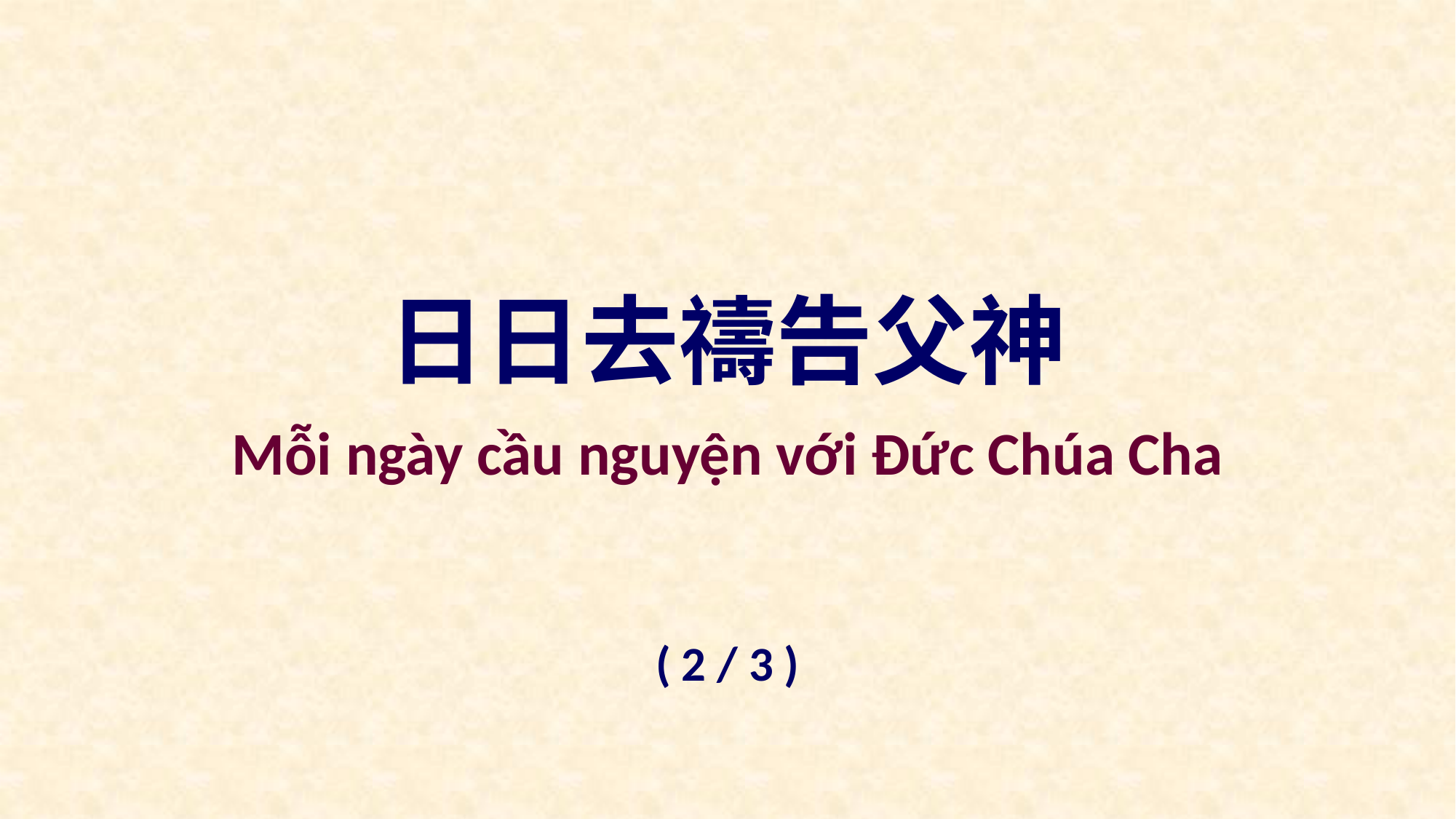

日日去禱告父神
Mỗi ngày cầu nguyện với Đức Chúa Cha
( 2 / 3 )